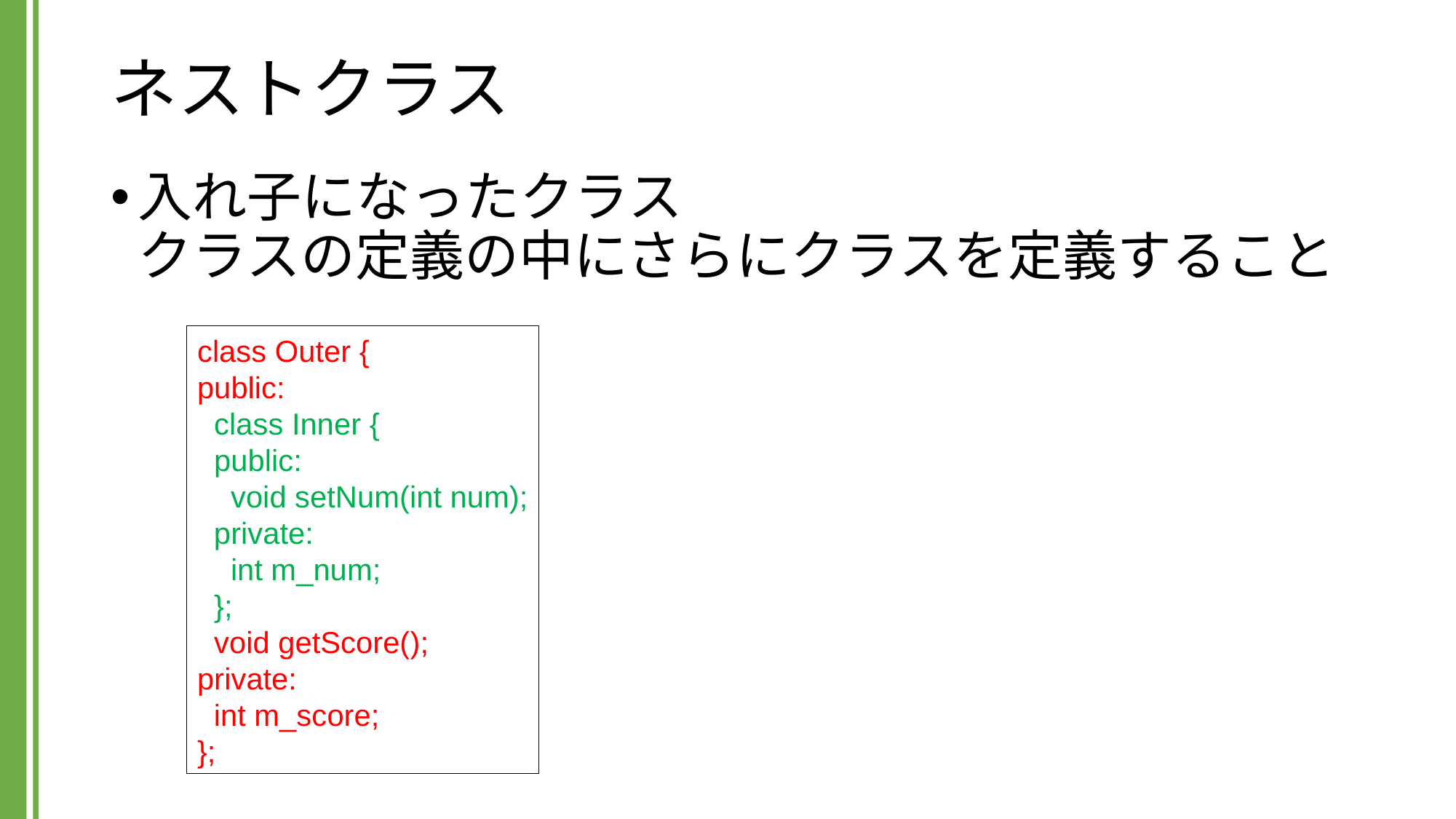

# ネストクラス
入れ子になったクラス
クラスの定義の中にさらにクラスを定義すること
class Outer {
public:
  class Inner {
  public:
    void setNum(int num);
  private:
    int m_num;
  };
  void getScore();
private:
  int m_score;
};